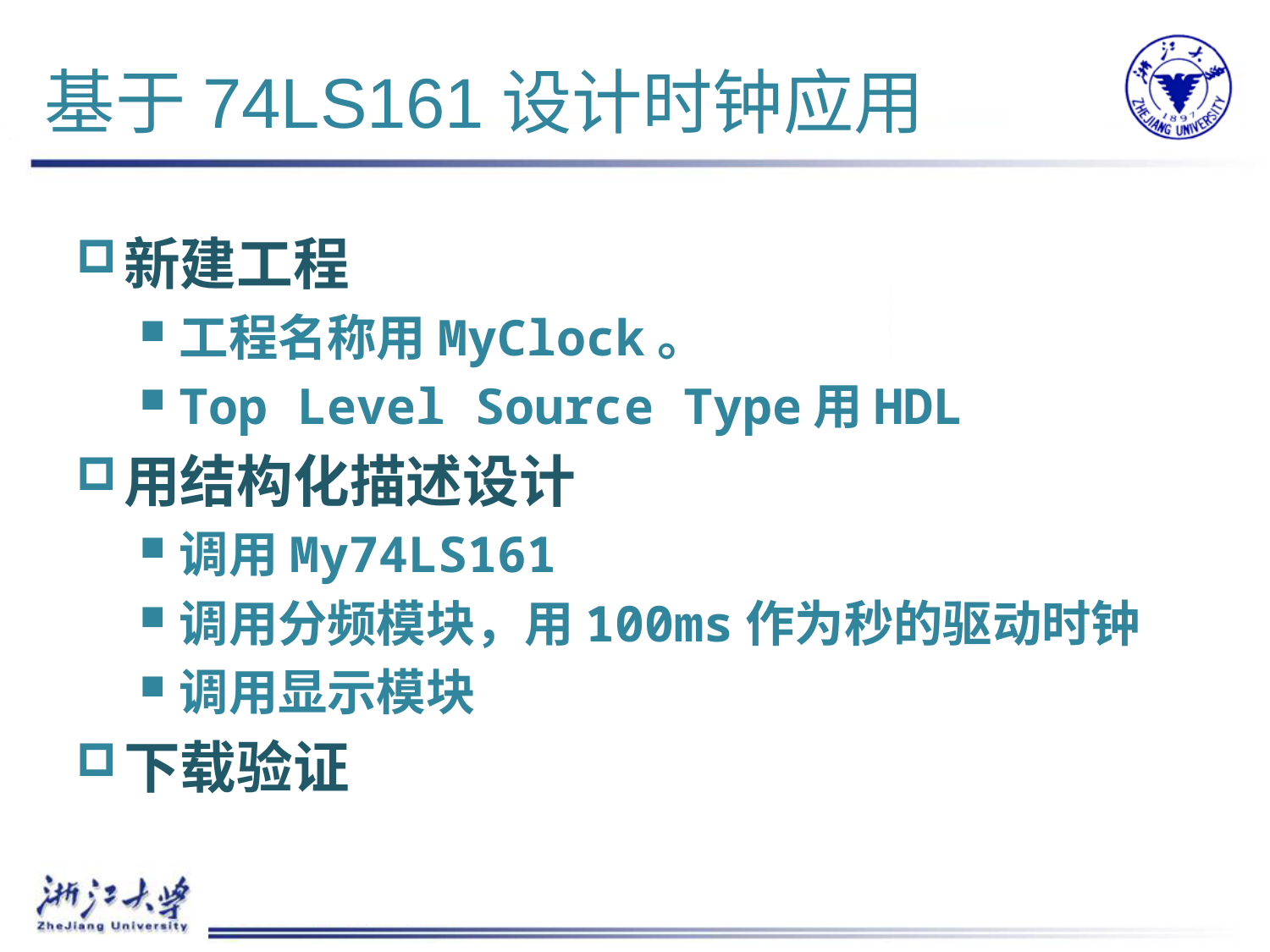

# 基于74LS161设计时钟应用
新建工程
工程名称用MyClock。
Top Level Source Type用HDL
用结构化描述设计
调用My74LS161
调用分频模块，用100ms作为秒的驱动时钟
调用显示模块
下载验证